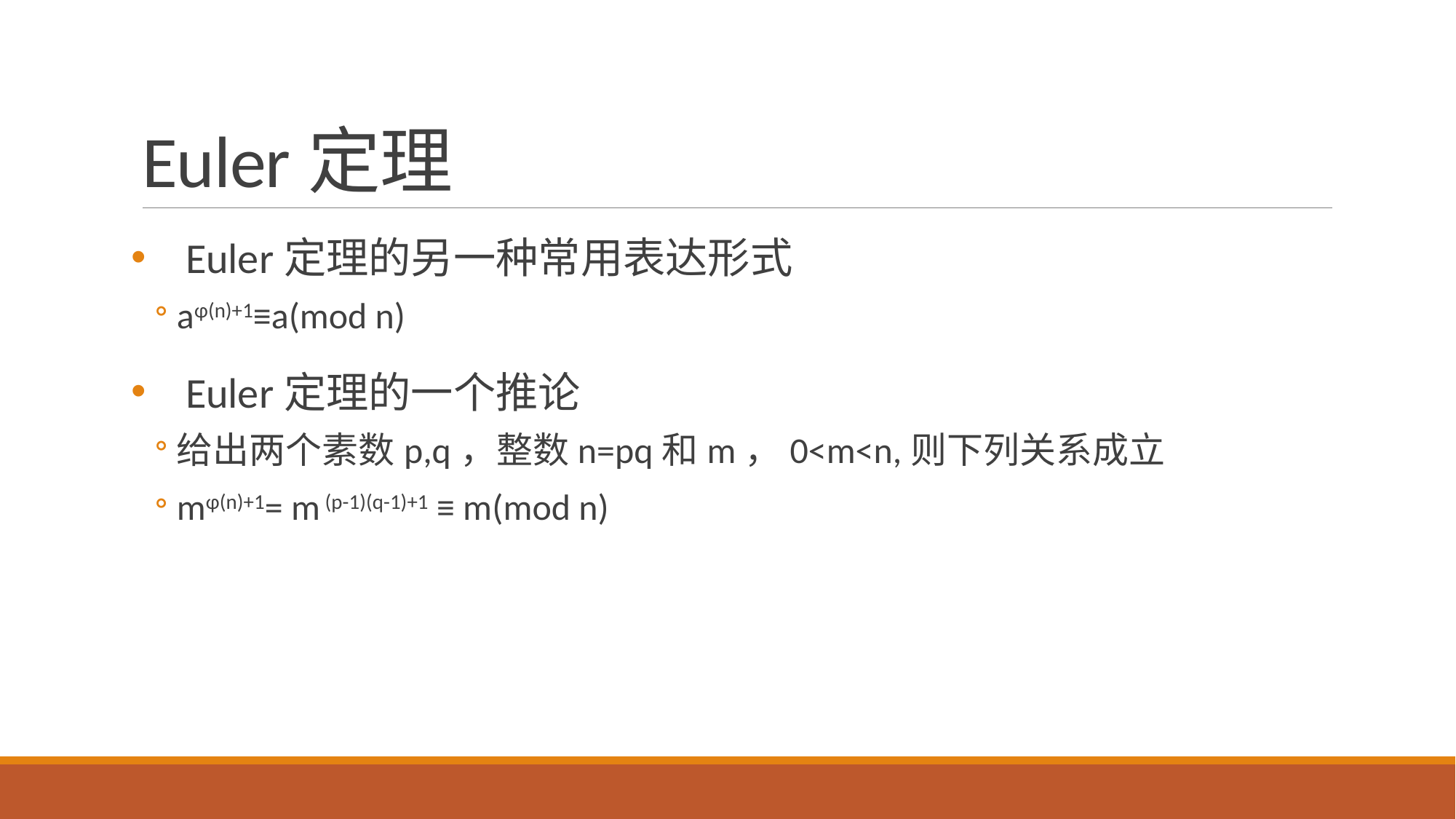

# Euler定理
Euler定理的另一种常用表达形式
aφ(n)+1≡a(mod n)
Euler定理的一个推论
给出两个素数p,q，整数n=pq和m，0<m<n,则下列关系成立
mφ(n)+1= m (p-1)(q-1)+1 ≡ m(mod n)